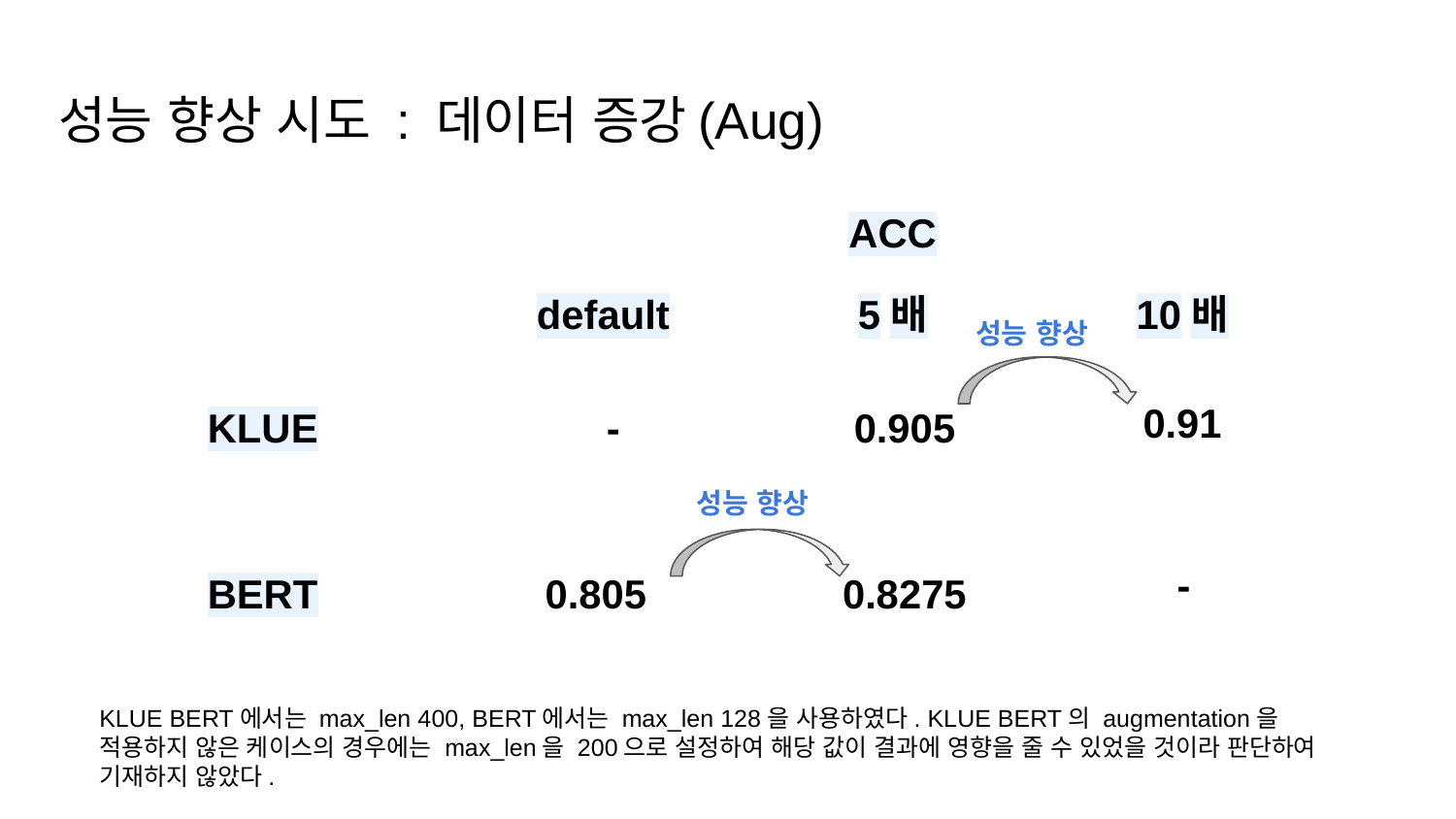

# 성능 향상 시도 : 데이터 증강(Aug)
ACC
default
5배
10배
성능 향상

0.91
-
0.905
KLUE
성능 향상

-
BERT
0.805
0.8275
KLUE BERT에서는 max_len 400, BERT에서는 max_len 128을 사용하였다. KLUE BERT의 augmentation을 적용하지 않은 케이스의 경우에는 max_len을 200으로 설정하여 해당 값이 결과에 영향을 줄 수 있었을 것이라 판단하여 기재하지 않았다.